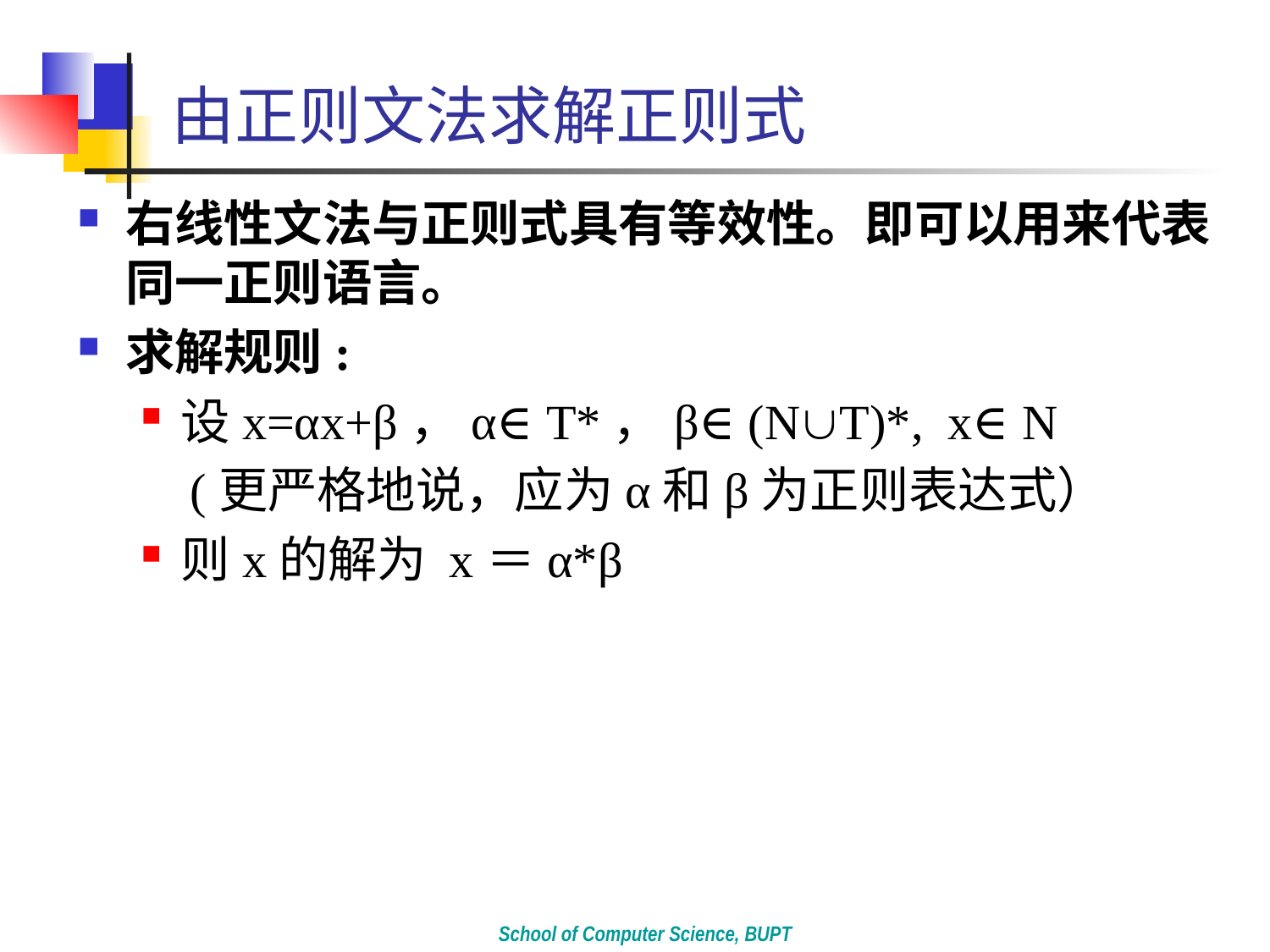

# 由正则文法求解正则式
右线性文法与正则式具有等效性。即可以用来代表同一正则语言。
求解规则:
设x=αx+β，α∈T*，β∈(N∪T)*,  x∈N
    (更严格地说，应为α和β为正则表达式）
则x的解为 x＝α*β

School of Computer Science, BUPT
21